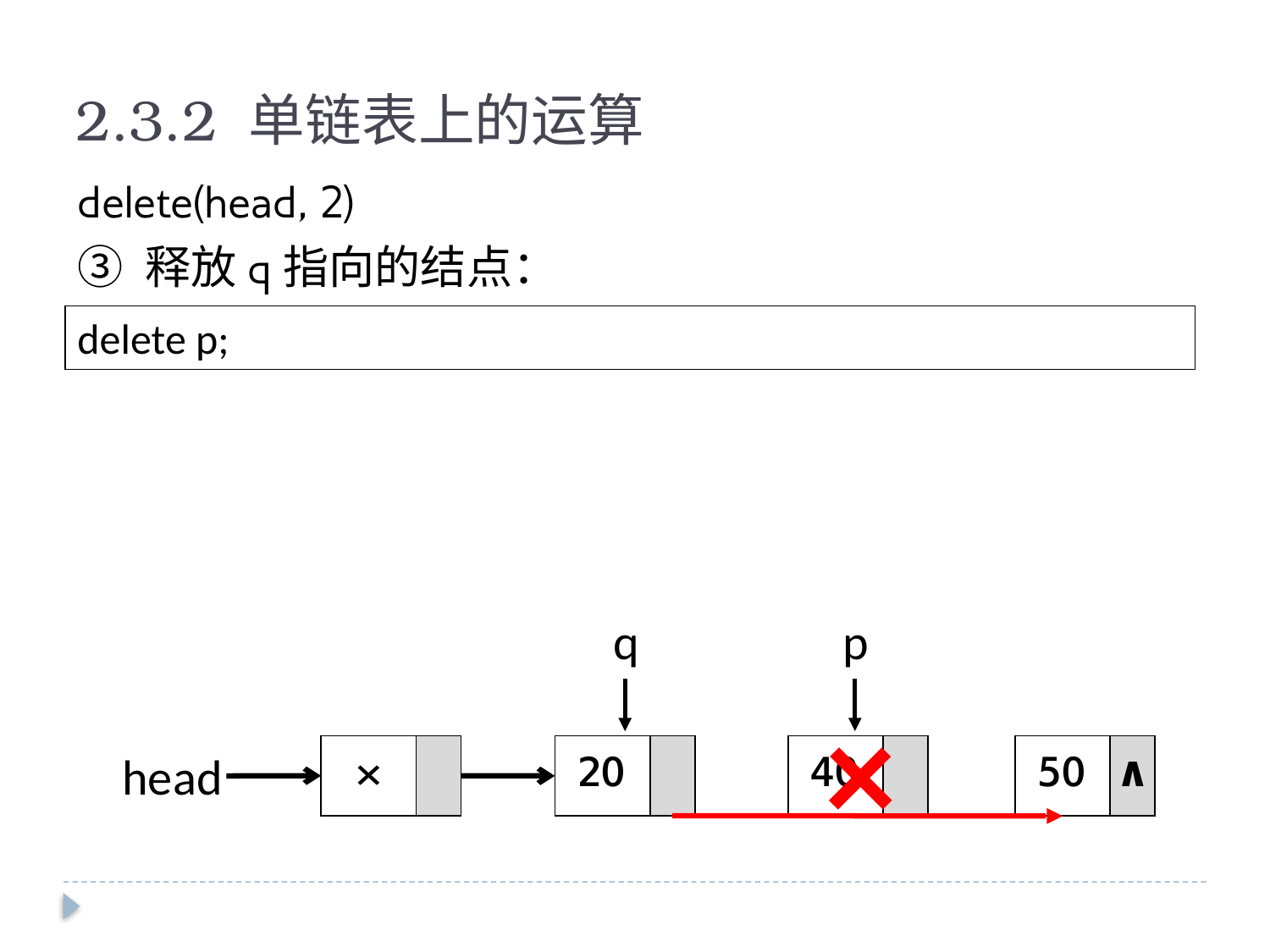

2.3.2 单链表上的运算
delete(head, 2)
③ 释放q指向的结点：
delete p;
q
p
×
| × |  |
| --- | --- |
| 20 |  |
| --- | --- |
| 40 |  |
| --- | --- |
| 50 | ∧ |
| --- | --- |
head